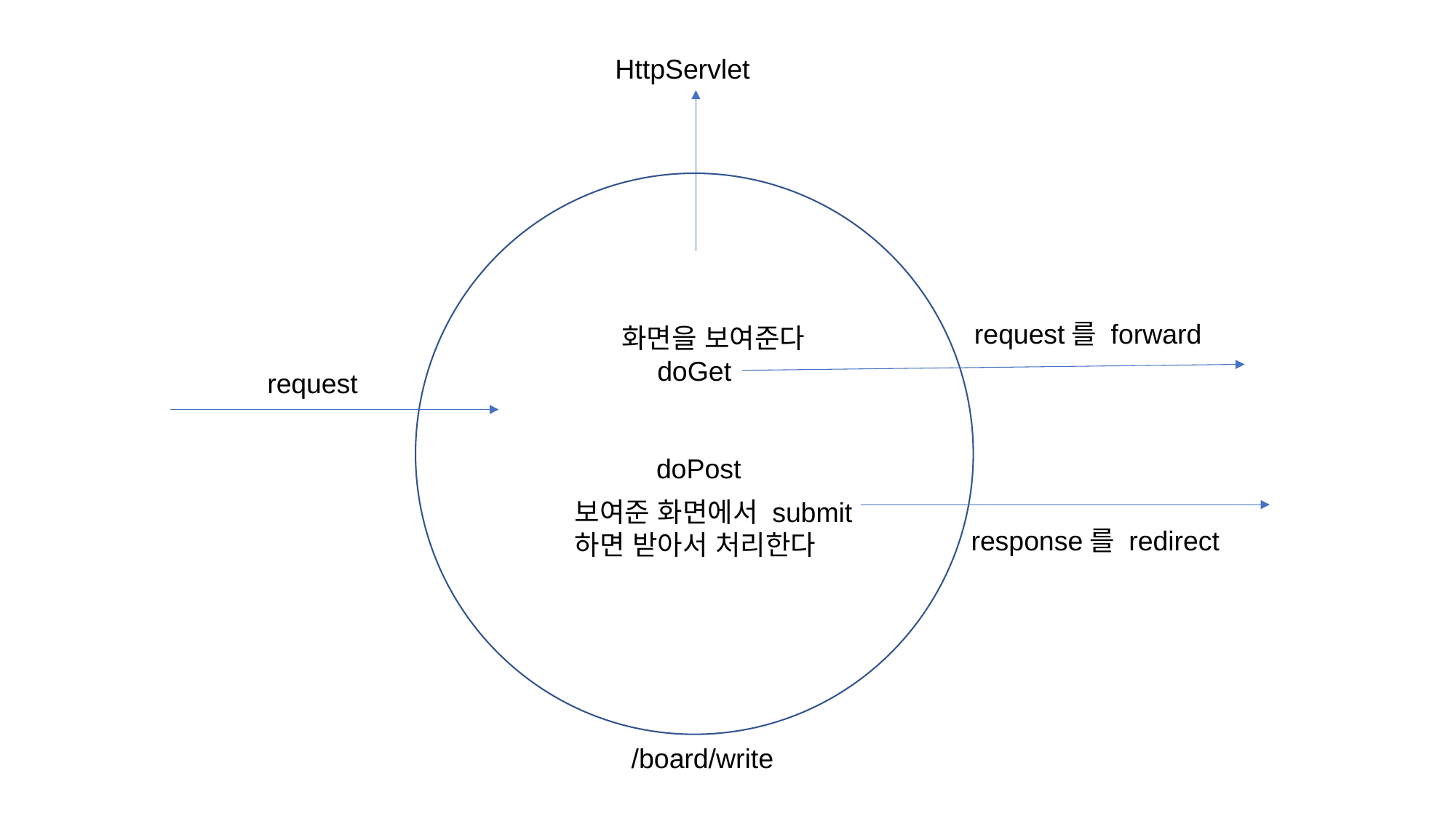

HttpServlet

request를 forward
화면을 보여준다
doGet
request
doPost
보여준 화면에서 submit
하면 받아서 처리한다
response를 redirect
 /board/write